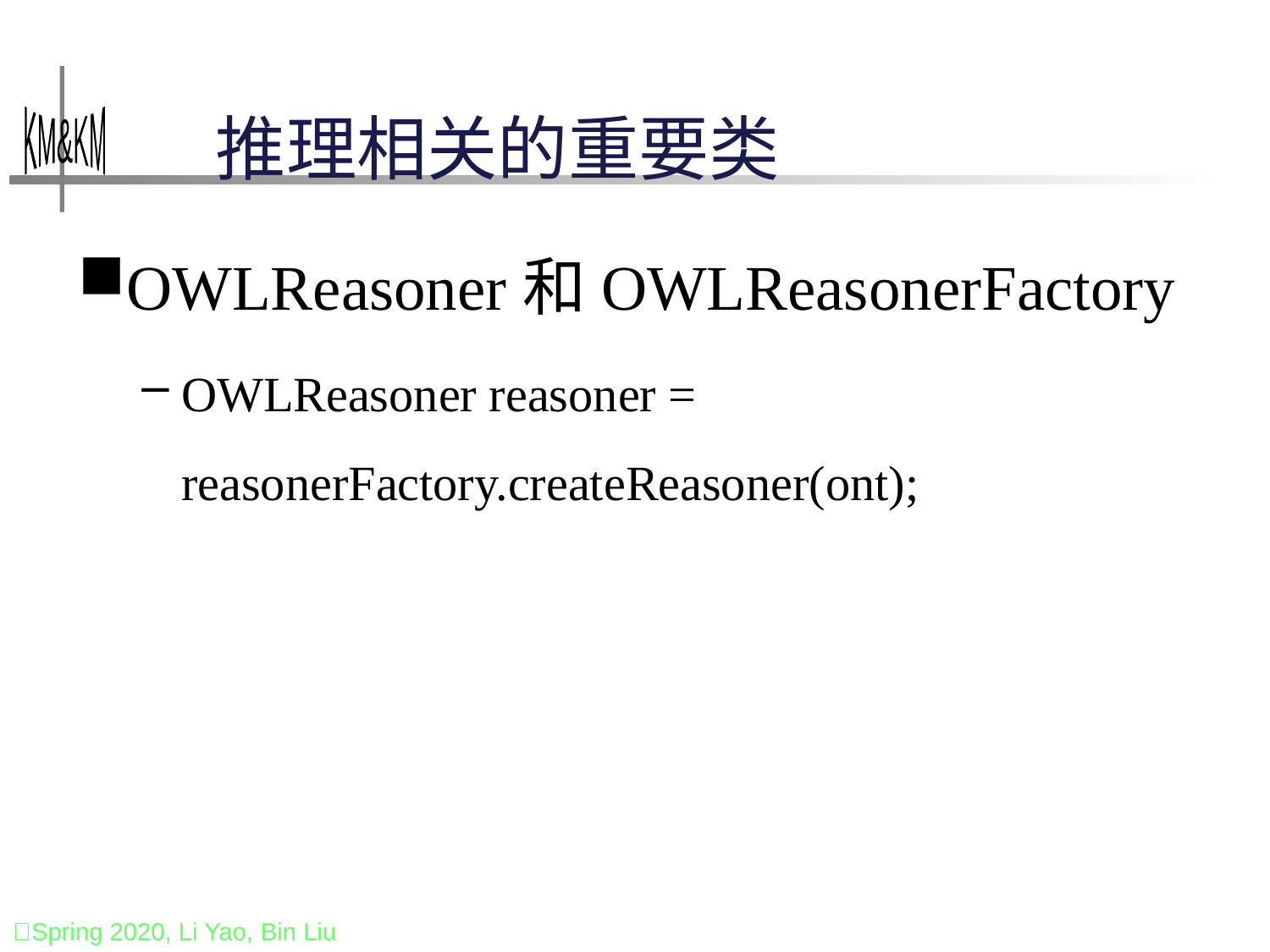

# 推理相关的重要类
OWLReasoner和OWLReasonerFactory
OWLReasoner reasoner = reasonerFactory.createReasoner(ont);